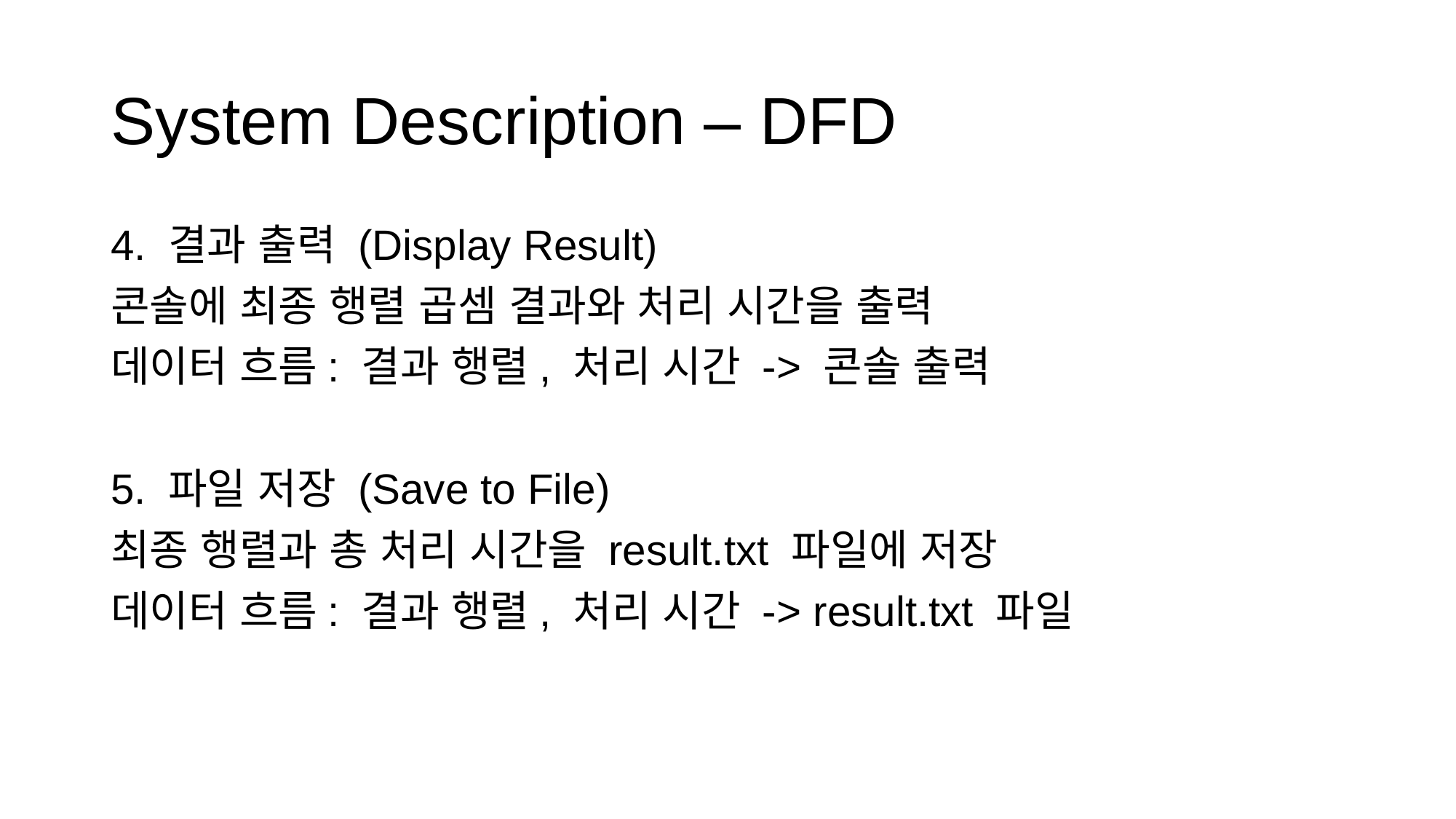

# System Description – DFD
4. 결과 출력 (Display Result)
콘솔에 최종 행렬 곱셈 결과와 처리 시간을 출력
데이터 흐름: 결과 행렬, 처리 시간 -> 콘솔 출력

5. 파일 저장 (Save to File)
최종 행렬과 총 처리 시간을 result.txt 파일에 저장
데이터 흐름: 결과 행렬, 처리 시간 -> result.txt 파일